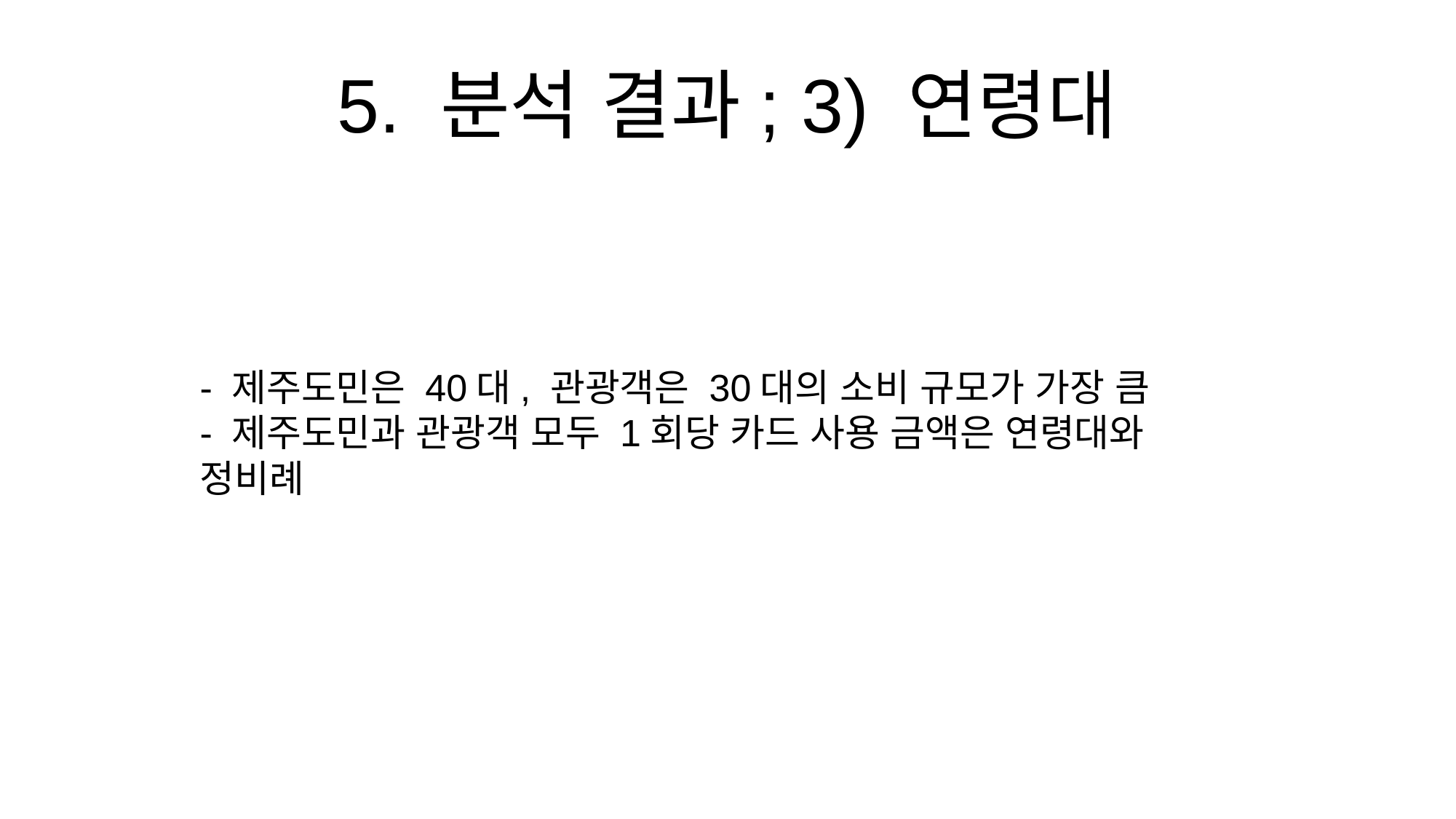

5. 분석 결과; 3) 연령대
- 제주도민은 40대, 관광객은 30대의 소비 규모가 가장 큼
- 제주도민과 관광객 모두 1회당 카드 사용 금액은 연령대와 정비례